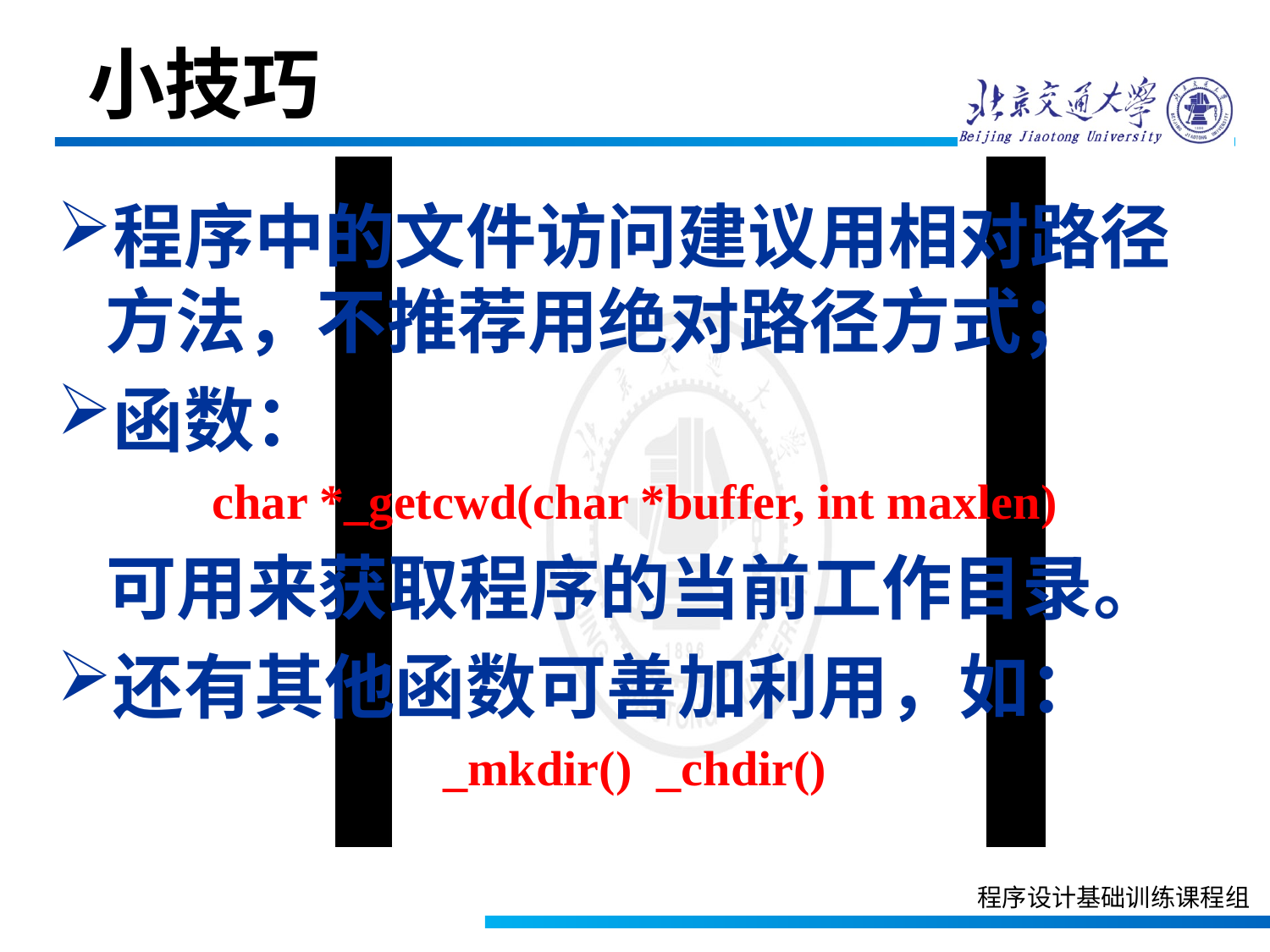

小技巧
程序中的文件访问建议用相对路径方法，不推荐用绝对路径方式；
函数：
char *_getcwd(char *buffer, int maxlen)
  可用来获取程序的当前工作目录。
还有其他函数可善加利用，如：
_mkdir()  _chdir()

程序设计基础训练课程组